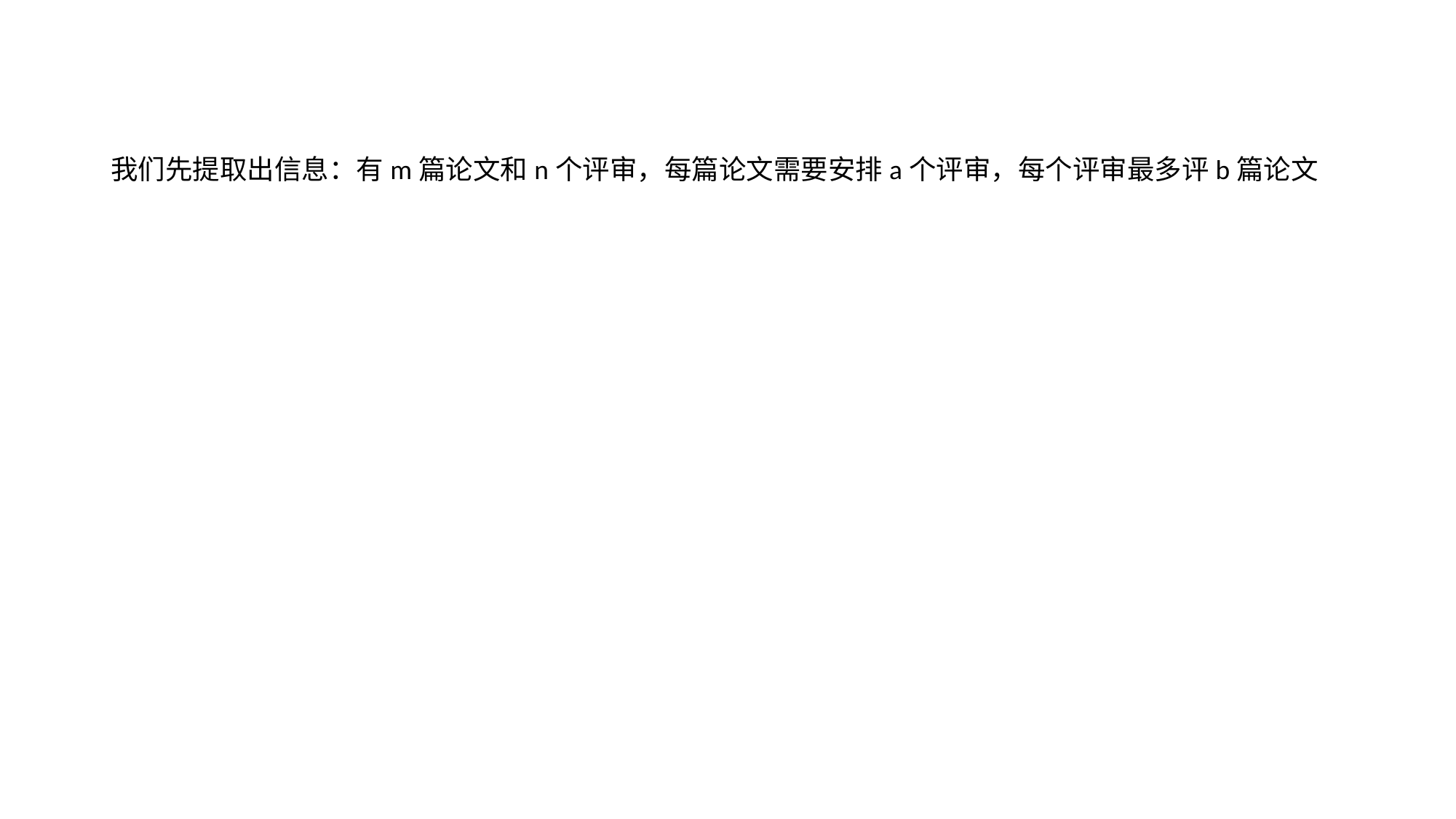

#
我们先提取出信息：有m篇论文和n个评审，每篇论文需要安排a个评审，每个评审最多评b篇论文